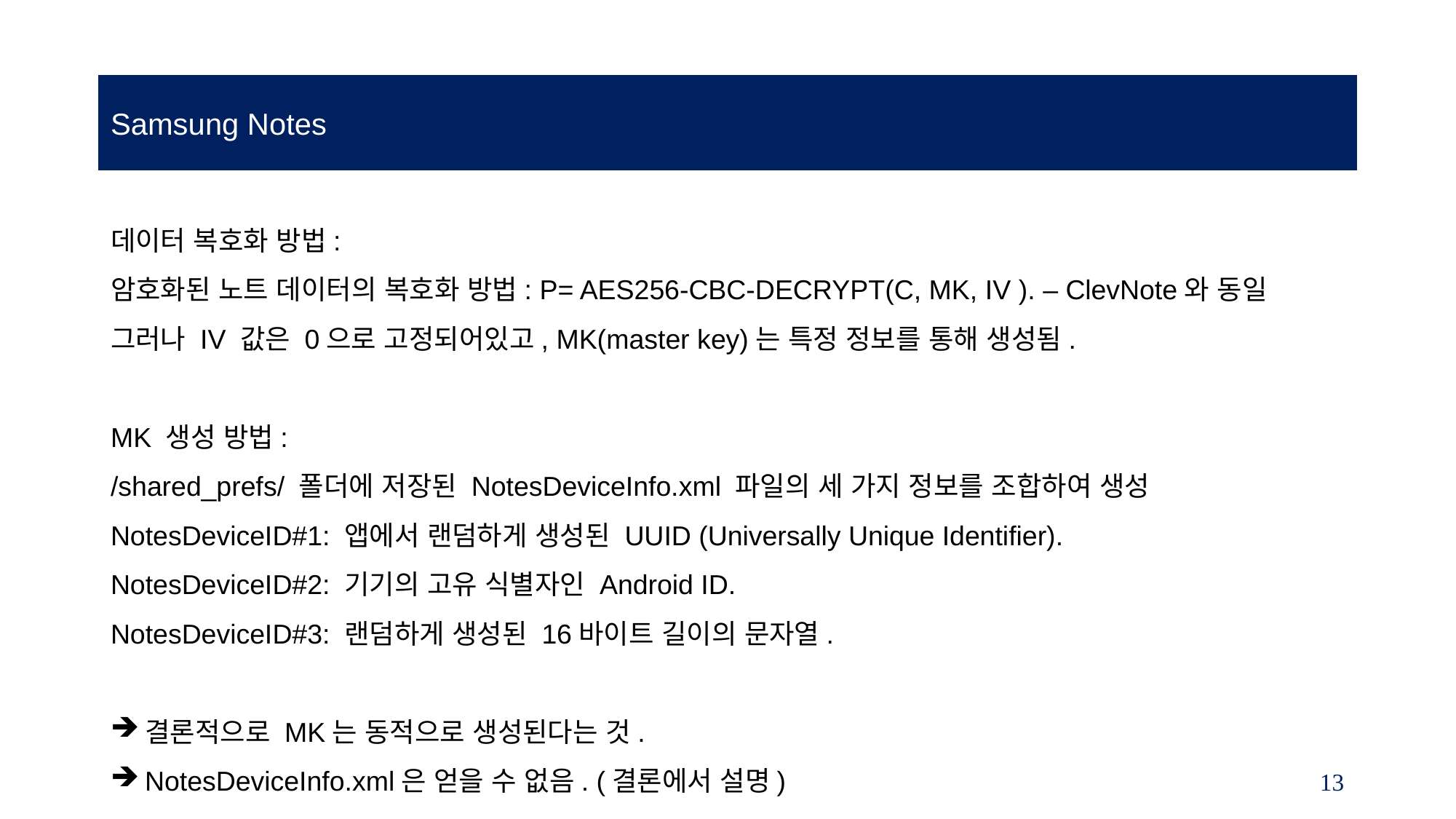

Samsung Notes
데이터 복호화 방법:
암호화된 노트 데이터의 복호화 방법: P= AES256-CBC-DECRYPT(C, MK, IV ). – ClevNote와 동일
그러나 IV 값은 0으로 고정되어있고, MK(master key)는 특정 정보를 통해 생성됨.

MK 생성 방법:
/shared_prefs/ 폴더에 저장된 NotesDeviceInfo.xml 파일의 세 가지 정보를 조합하여 생성
NotesDeviceID#1: 앱에서 랜덤하게 생성된 UUID (Universally Unique Identifier).
NotesDeviceID#2: 기기의 고유 식별자인 Android ID.
NotesDeviceID#3: 랜덤하게 생성된 16바이트 길이의 문자열.

결론적으로 MK는 동적으로 생성된다는 것.
NotesDeviceInfo.xml은 얻을 수 없음. (결론에서 설명)
13